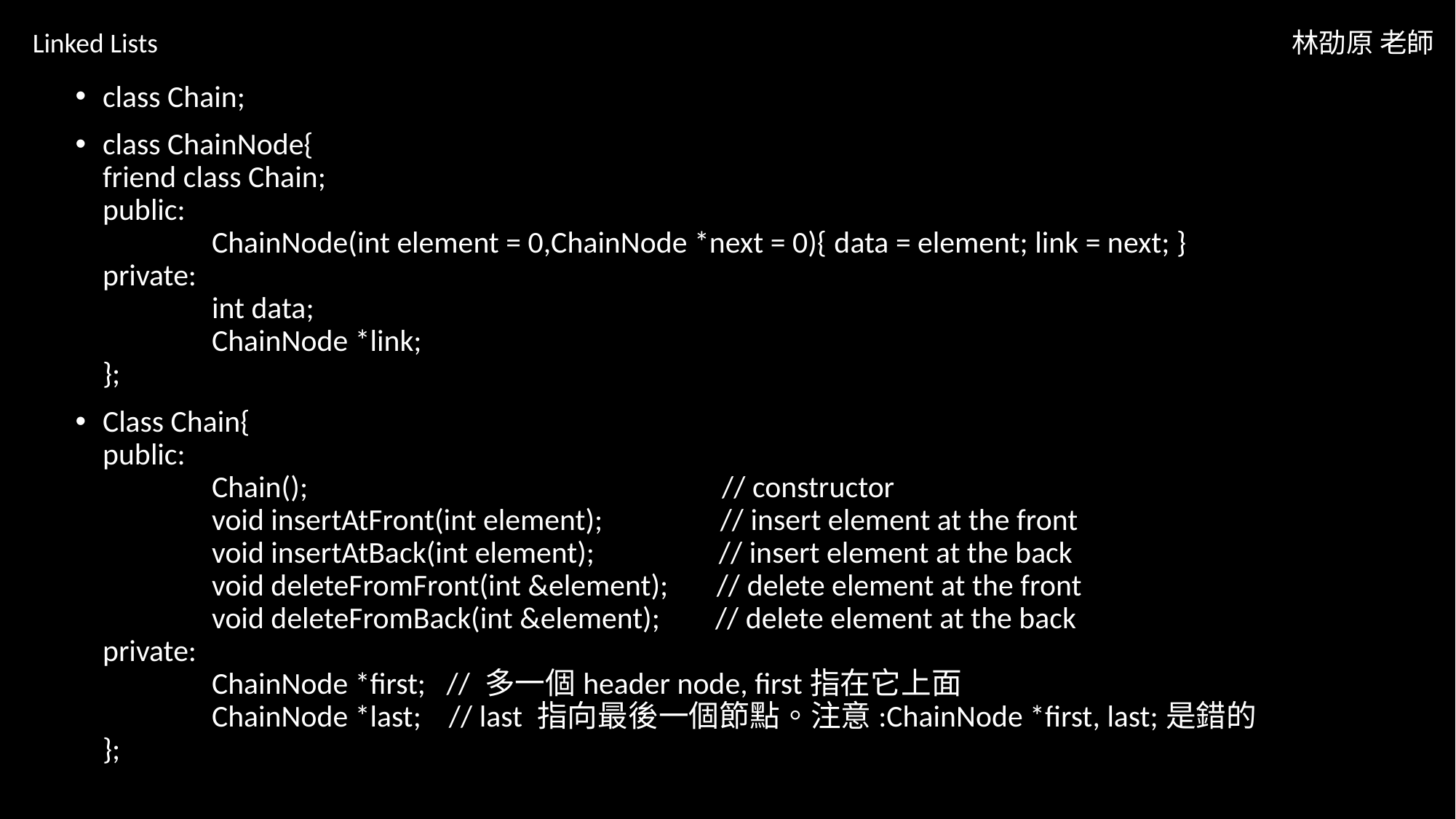

Linked Lists
林劭原 老師
class Chain;
class ChainNode{
friend class Chain;
public:
	ChainNode(int element = 0,ChainNode *next = 0){ data = element; link = next; }
private:
	int data;
	ChainNode *link;
};
Class Chain{
public:
	Chain();                                                            // constructor
	void insertAtFront(int element);                 // insert element at the front
	void insertAtBack(int element);                  // insert element at the back
	void deleteFromFront(int &element);       // delete element at the front
	void deleteFromBack(int &element);        // delete element at the back
private:
	ChainNode *first;   // 多一個header node, first指在它上面
	ChainNode *last;    // last 指向最後一個節點。注意:ChainNode *first, last;是錯的
};